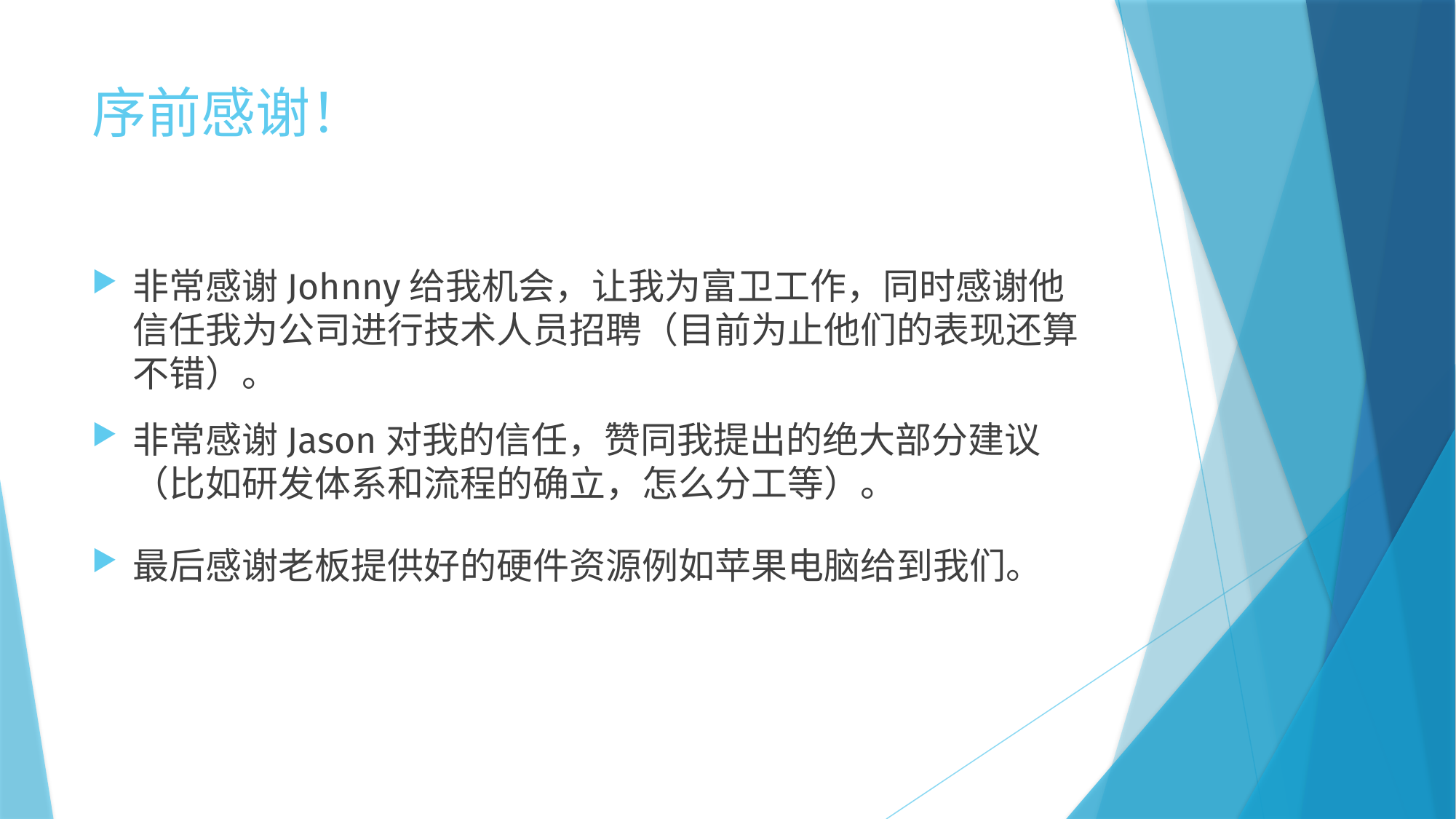

# 序前感谢！
非常感谢Johnny给我机会，让我为富卫工作，同时感谢他信任我为公司进行技术人员招聘（目前为止他们的表现还算不错）。
非常感谢Jason对我的信任，赞同我提出的绝大部分建议（比如研发体系和流程的确立，怎么分工等）。
最后感谢老板提供好的硬件资源例如苹果电脑给到我们。